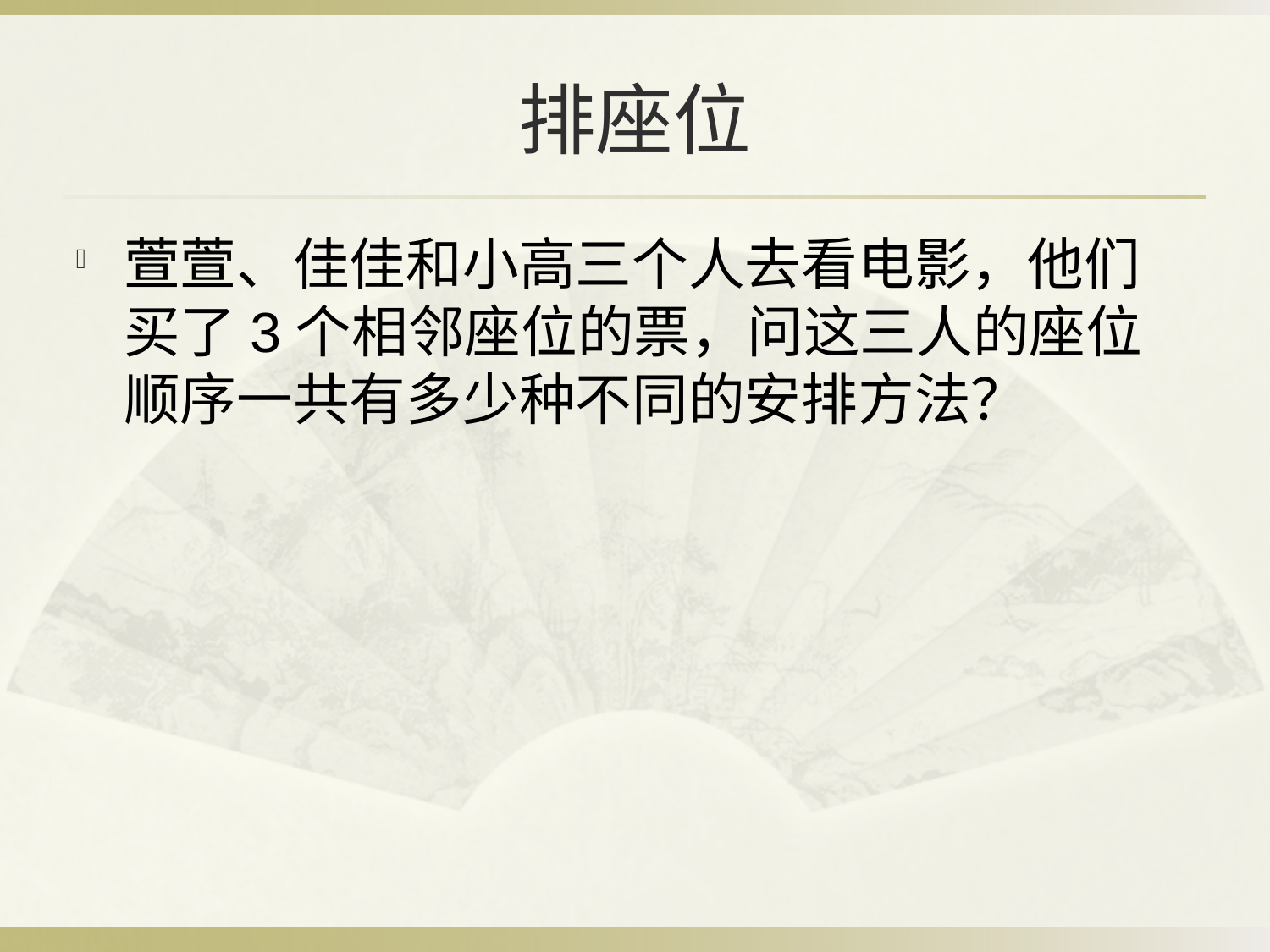

# 排座位
萱萱、佳佳和小高三个人去看电影，他们买了3个相邻座位的票，问这三人的座位顺序一共有多少种不同的安排方法？